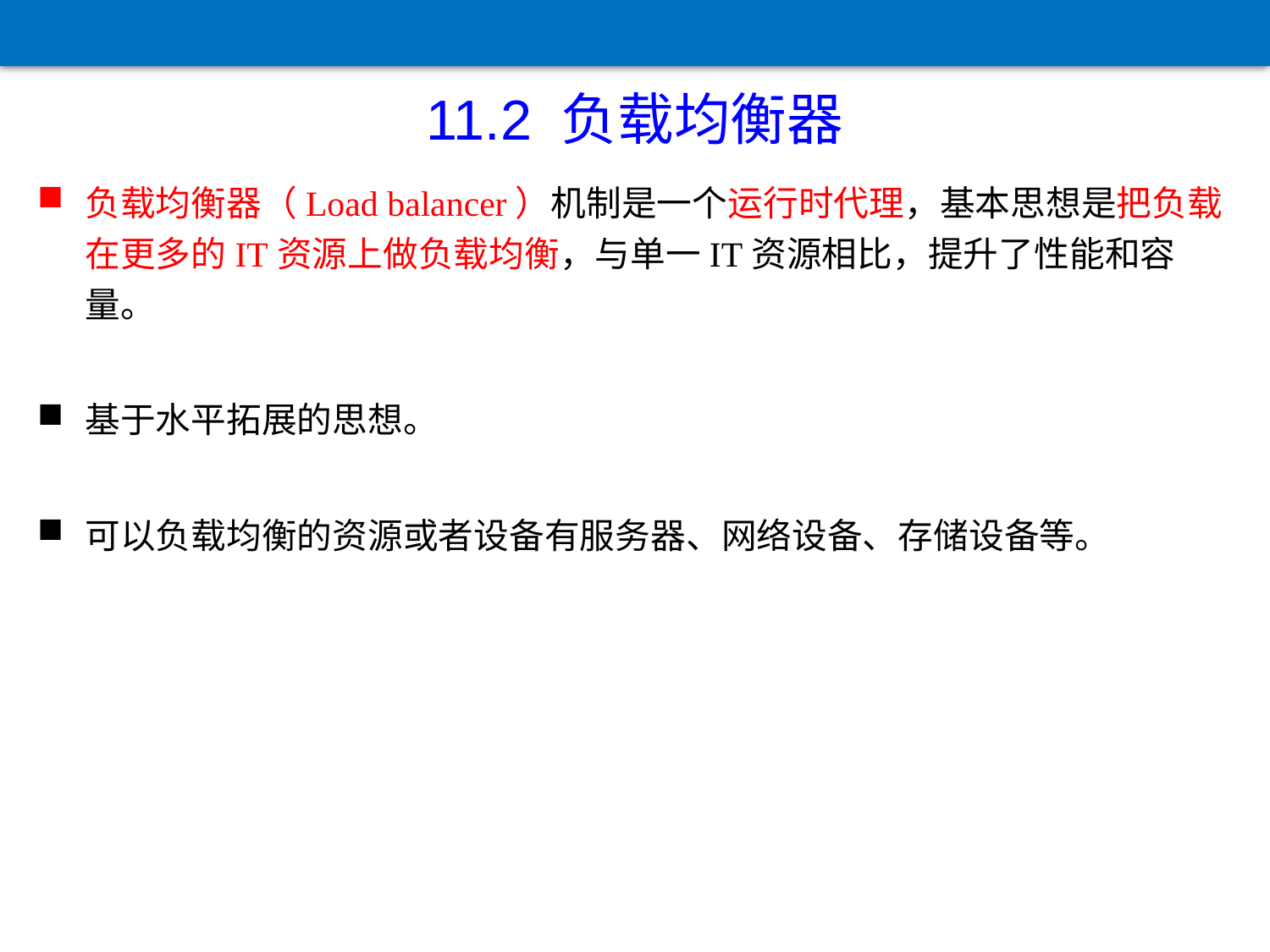

11.2 负载均衡器
负载均衡器（Load balancer）机制是一个运行时代理，基本思想是把负载在更多的IT资源上做负载均衡，与单一IT资源相比，提升了性能和容量。

基于水平拓展的思想。

可以负载均衡的资源或者设备有服务器、网络设备、存储设备等。
8